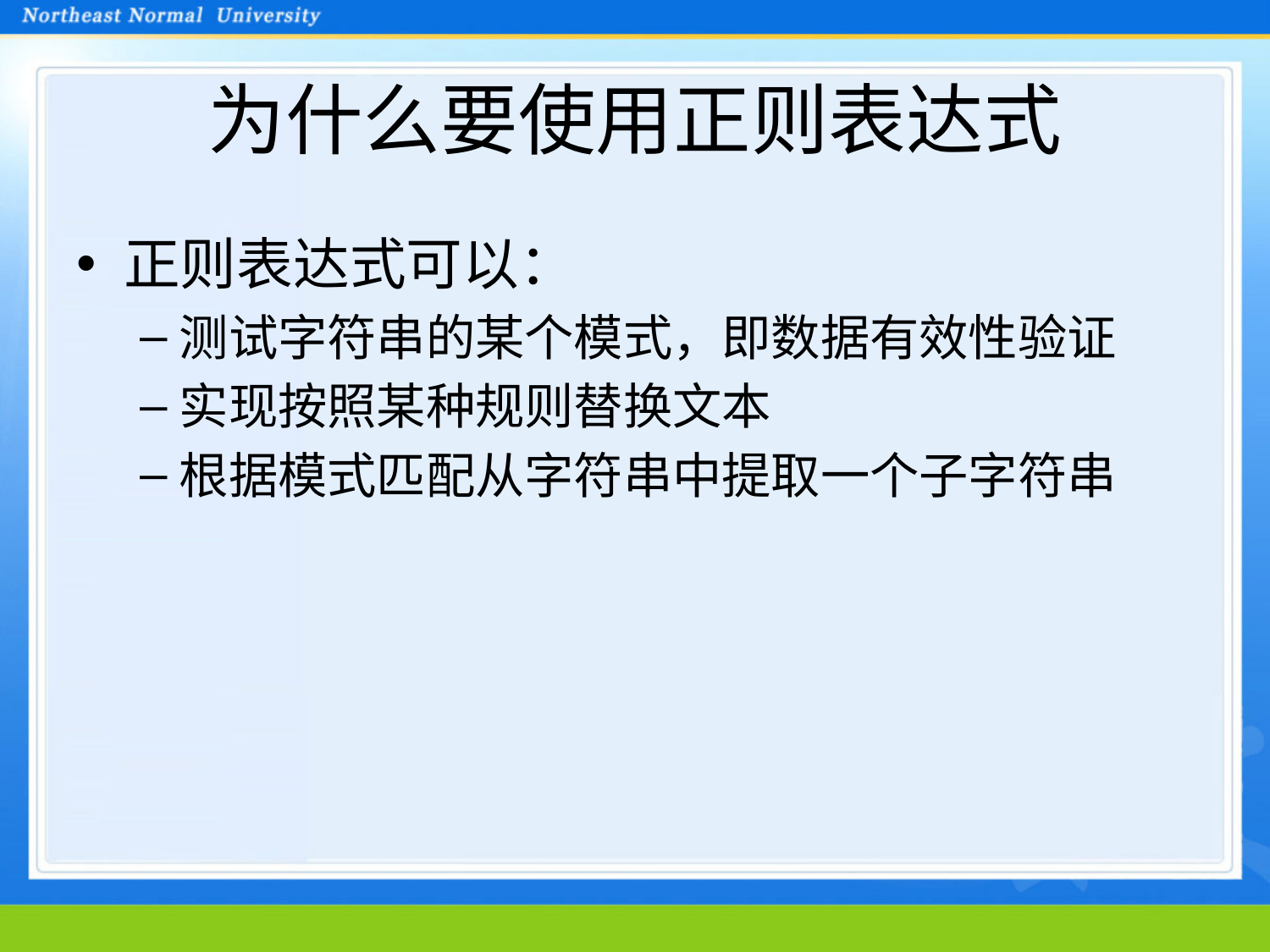

# 为什么要使用正则表达式
正则表达式可以：
测试字符串的某个模式，即数据有效性验证
实现按照某种规则替换文本
根据模式匹配从字符串中提取一个子字符串